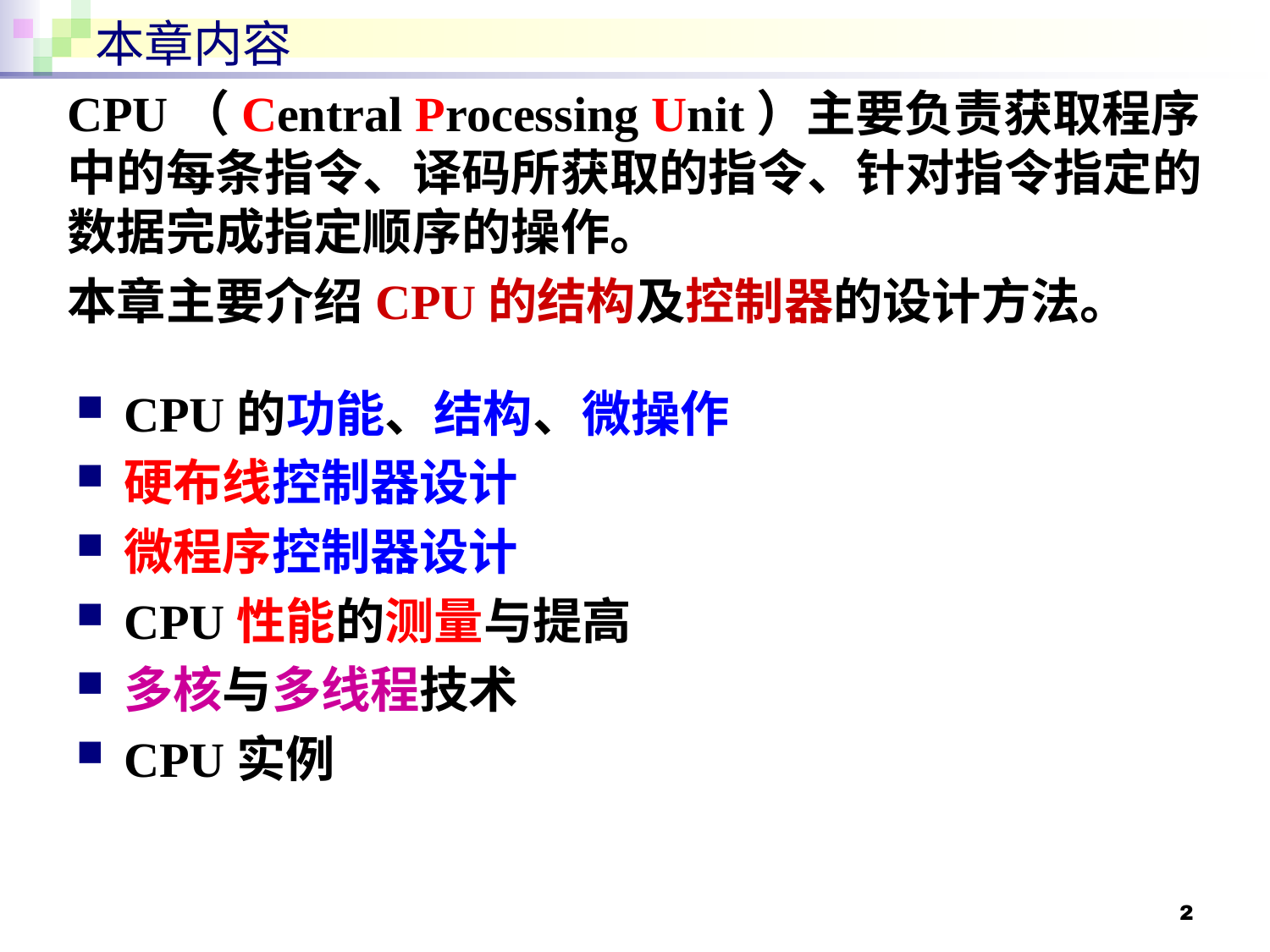

# 本章内容
CPU（Central Processing Unit）主要负责获取程序中的每条指令、译码所获取的指令、针对指令指定的数据完成指定顺序的操作。
本章主要介绍CPU的结构及控制器的设计方法。
CPU的功能、结构、微操作
硬布线控制器设计
微程序控制器设计
CPU性能的测量与提高
多核与多线程技术
CPU实例
2